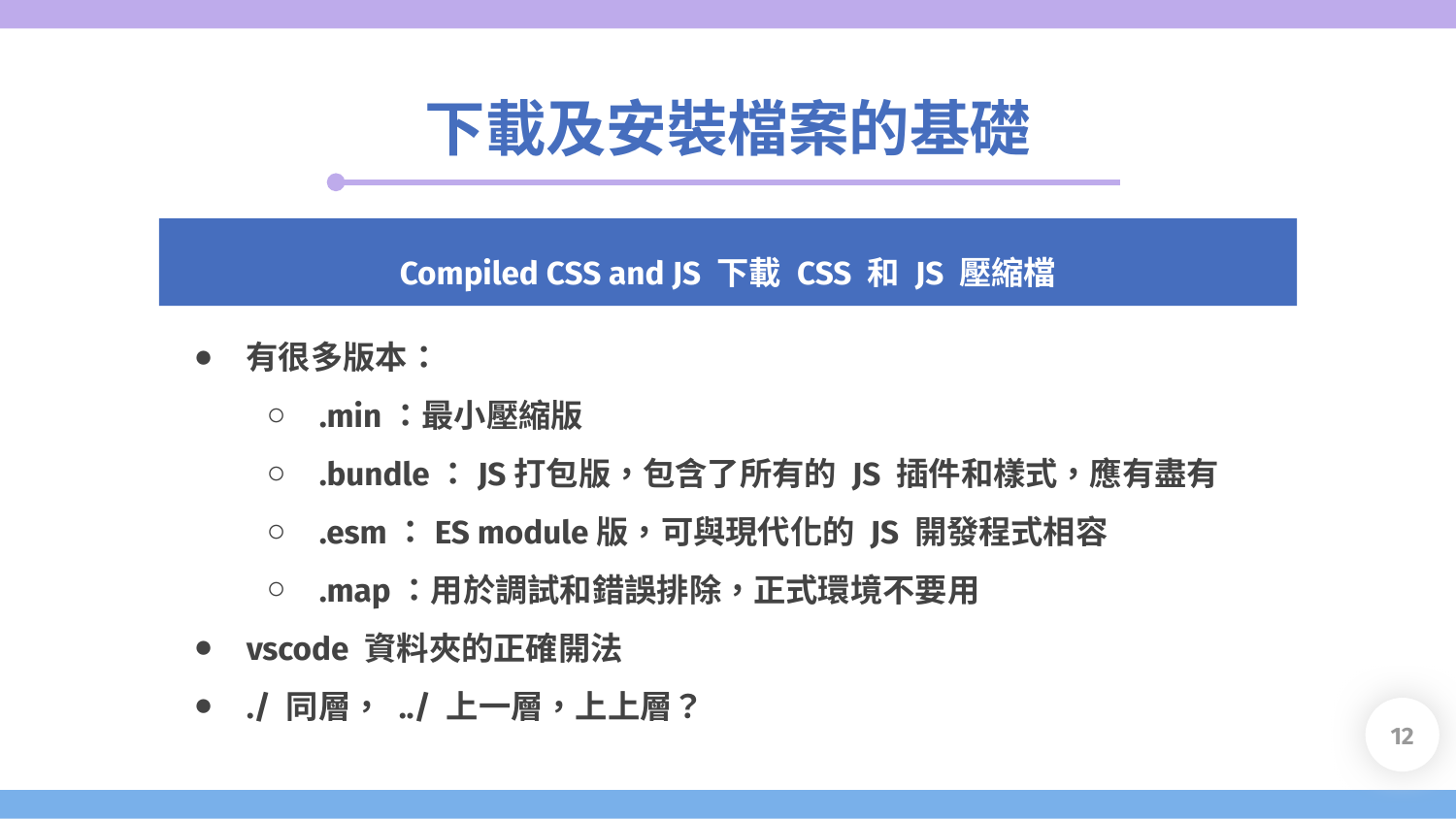

下載及安裝檔案的基礎
Compiled CSS and JS 下載 CSS 和 JS 壓縮檔
有很多版本：
.min：最小壓縮版
.bundle：JS打包版，包含了所有的 JS 插件和樣式，應有盡有
.esm：ES module版，可與現代化的 JS 開發程式相容
.map：用於調試和錯誤排除，正式環境不要用
vscode 資料夾的正確開法
./ 同層， ../ 上一層，上上層？

12